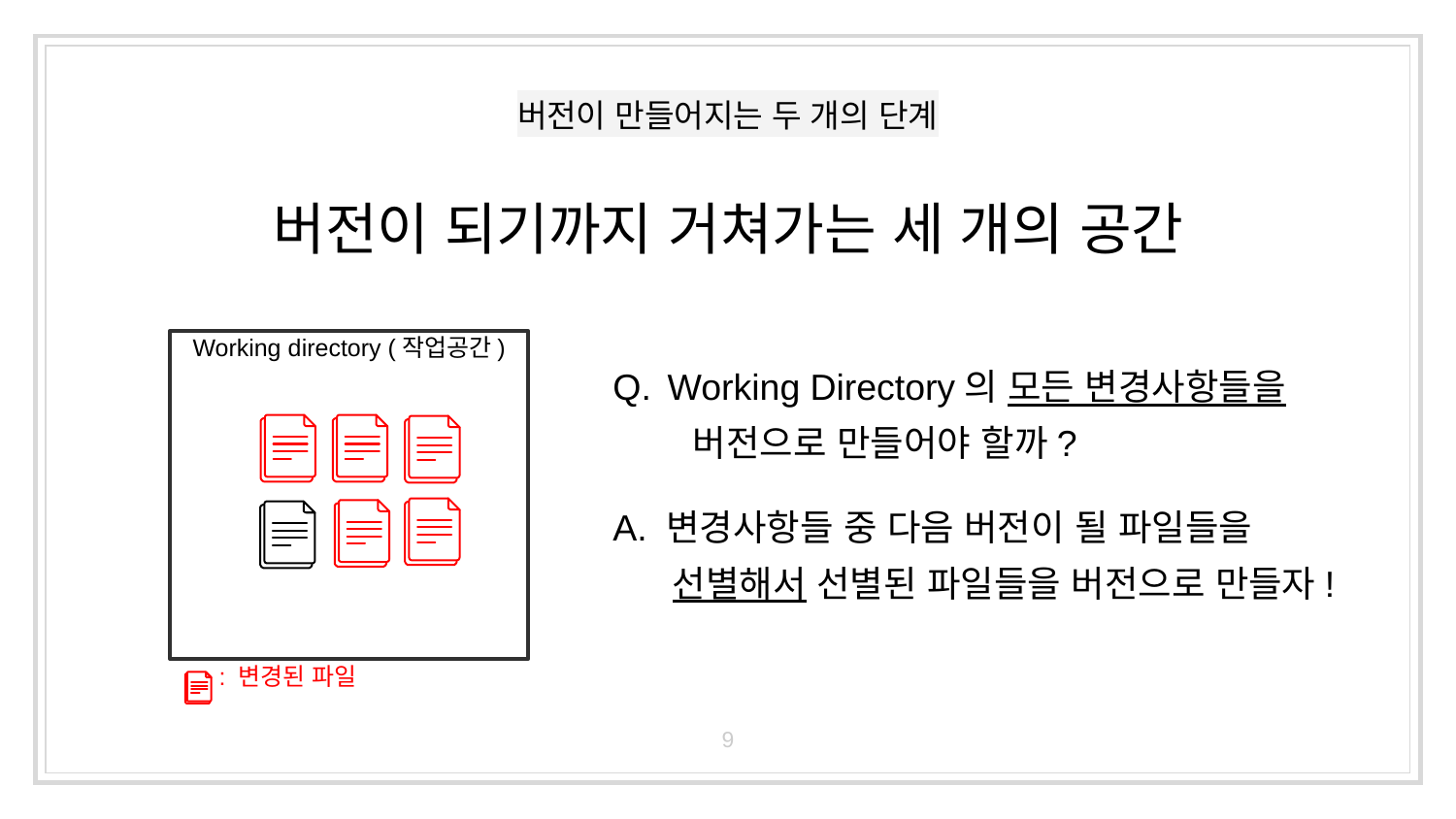

# 버전이 만들어지는 두 개의 단계
버전이 되기까지 거쳐가는 세 개의 공간
Working directory (작업공간)

Working Directory의 모든 변경사항들을
       버전으로 만들어야 할까?

A. 변경사항들 중 다음 버전이 될 파일들을
     선별해서 선별된 파일들을 버전으로 만들자!

: 변경된 파일

9